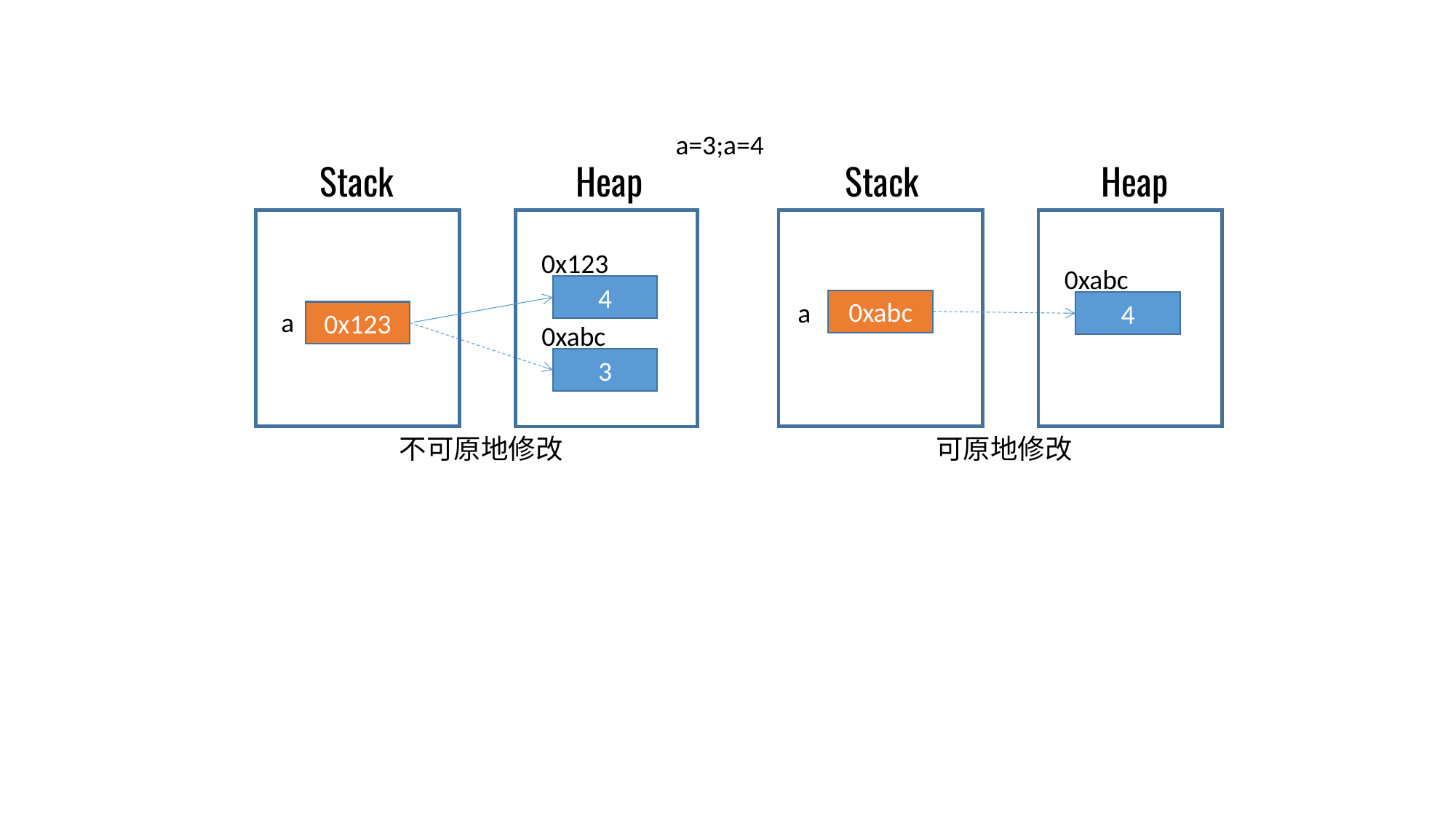

a=3;a=4
Stack
Heap
Stack
Heap

0x123
0xabc
4
a
0xabc
4
a
0x123
0xabc
3
不可原地修改
可原地修改